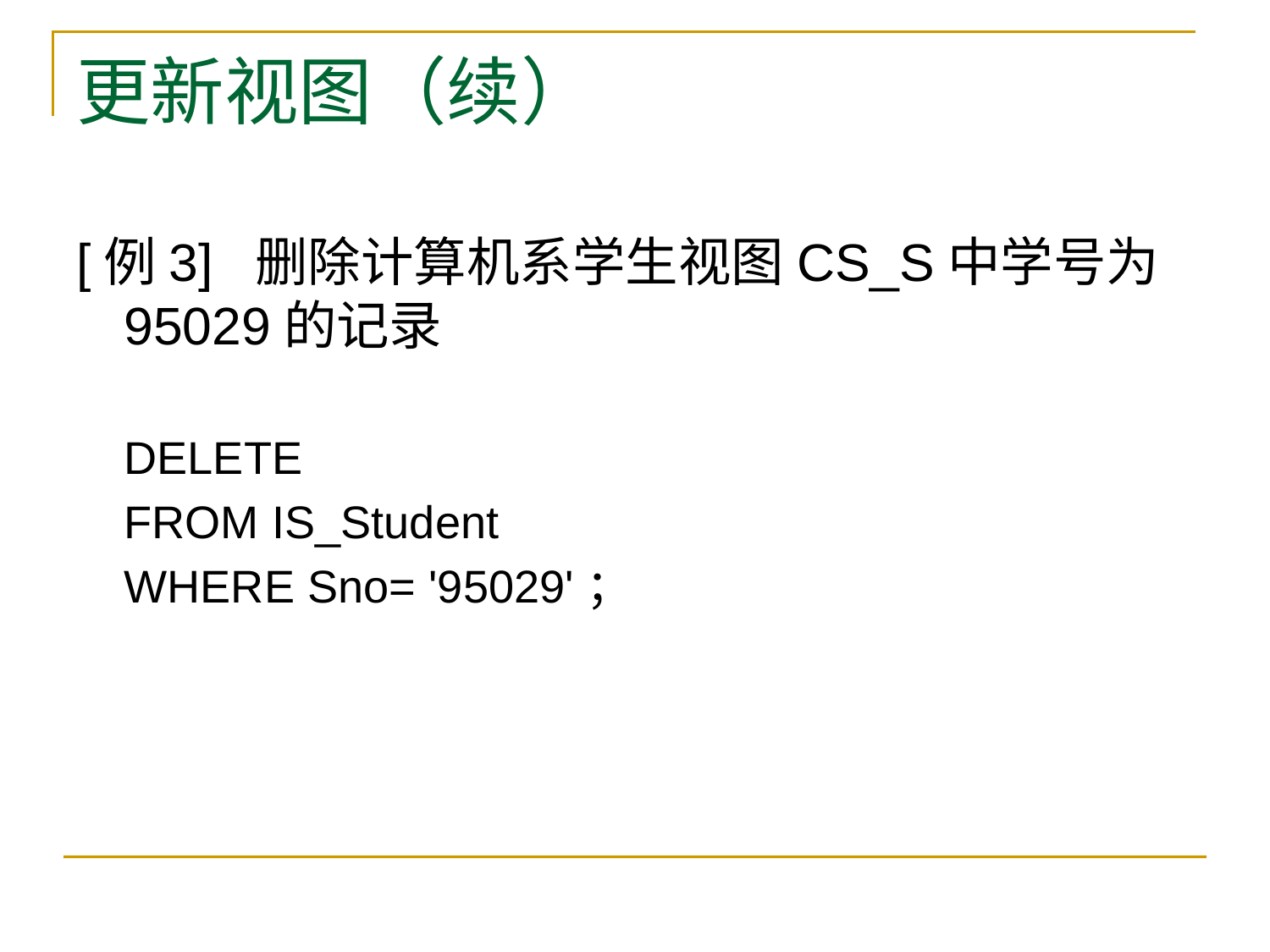

# 更新视图（续）
[例3]  删除计算机系学生视图CS_S中学号为95029的记录

DELETE
FROM IS_Student
WHERE Sno= '95029'；